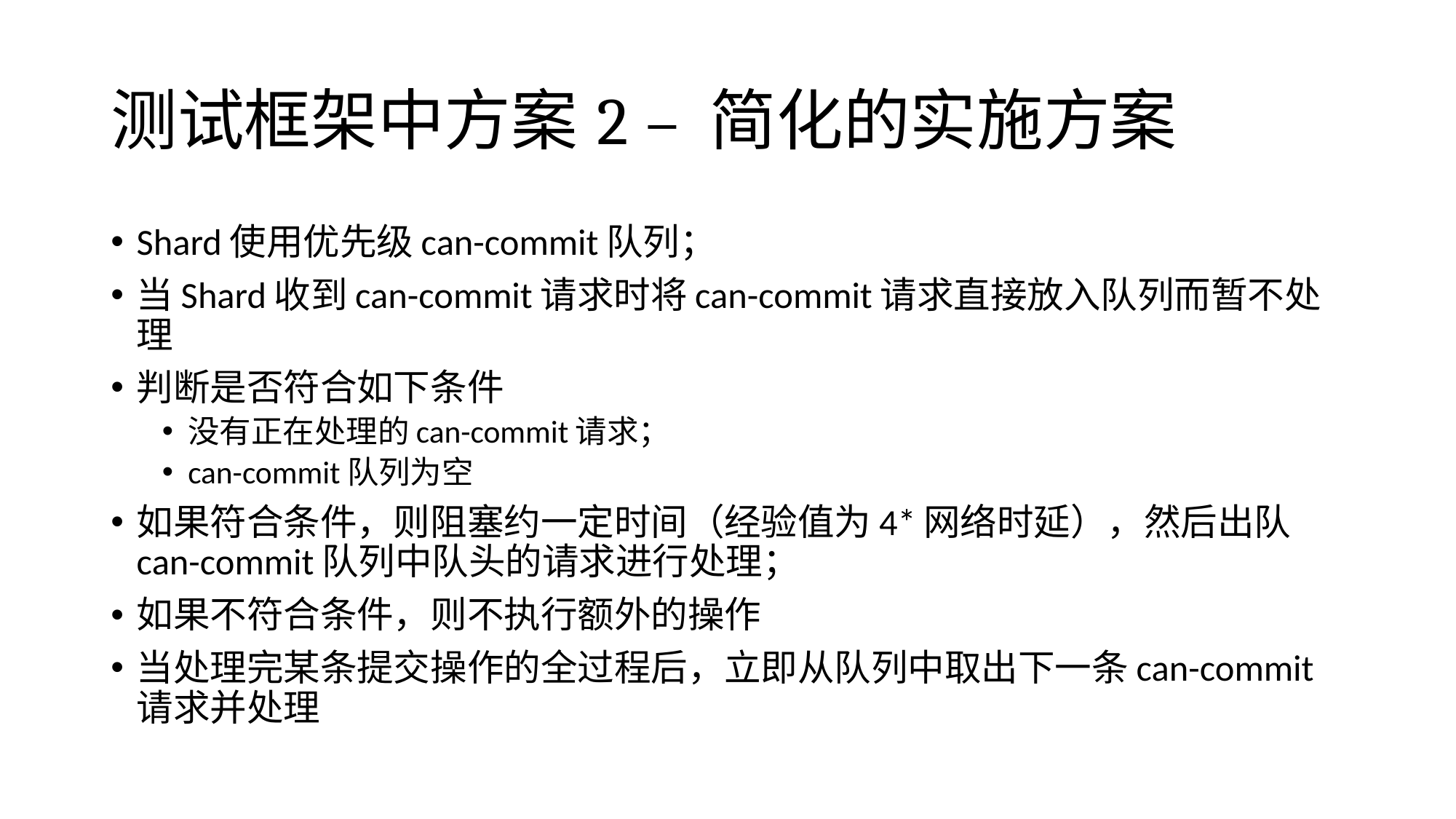

# 测试框架中方案2 – 简化的实施方案
Shard使用优先级can-commit队列；
当Shard收到can-commit请求时将can-commit请求直接放入队列而暂不处理
判断是否符合如下条件
没有正在处理的can-commit请求；
can-commit队列为空
如果符合条件，则阻塞约一定时间（经验值为4*网络时延），然后出队can-commit队列中队头的请求进行处理；
如果不符合条件，则不执行额外的操作
当处理完某条提交操作的全过程后，立即从队列中取出下一条can-commit请求并处理